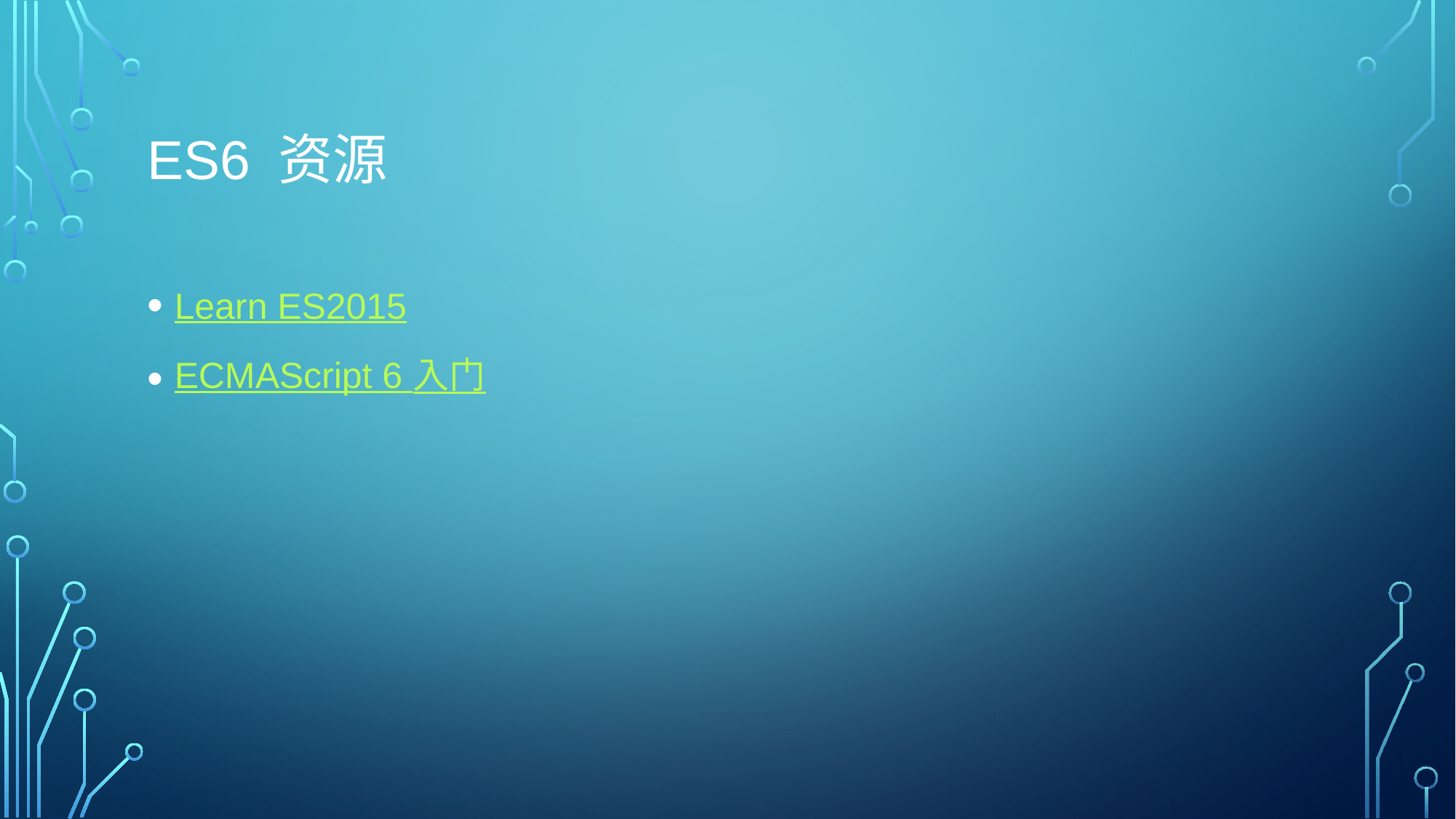

# ES6 资源
Learn ES2015
ECMAScript 6 入门